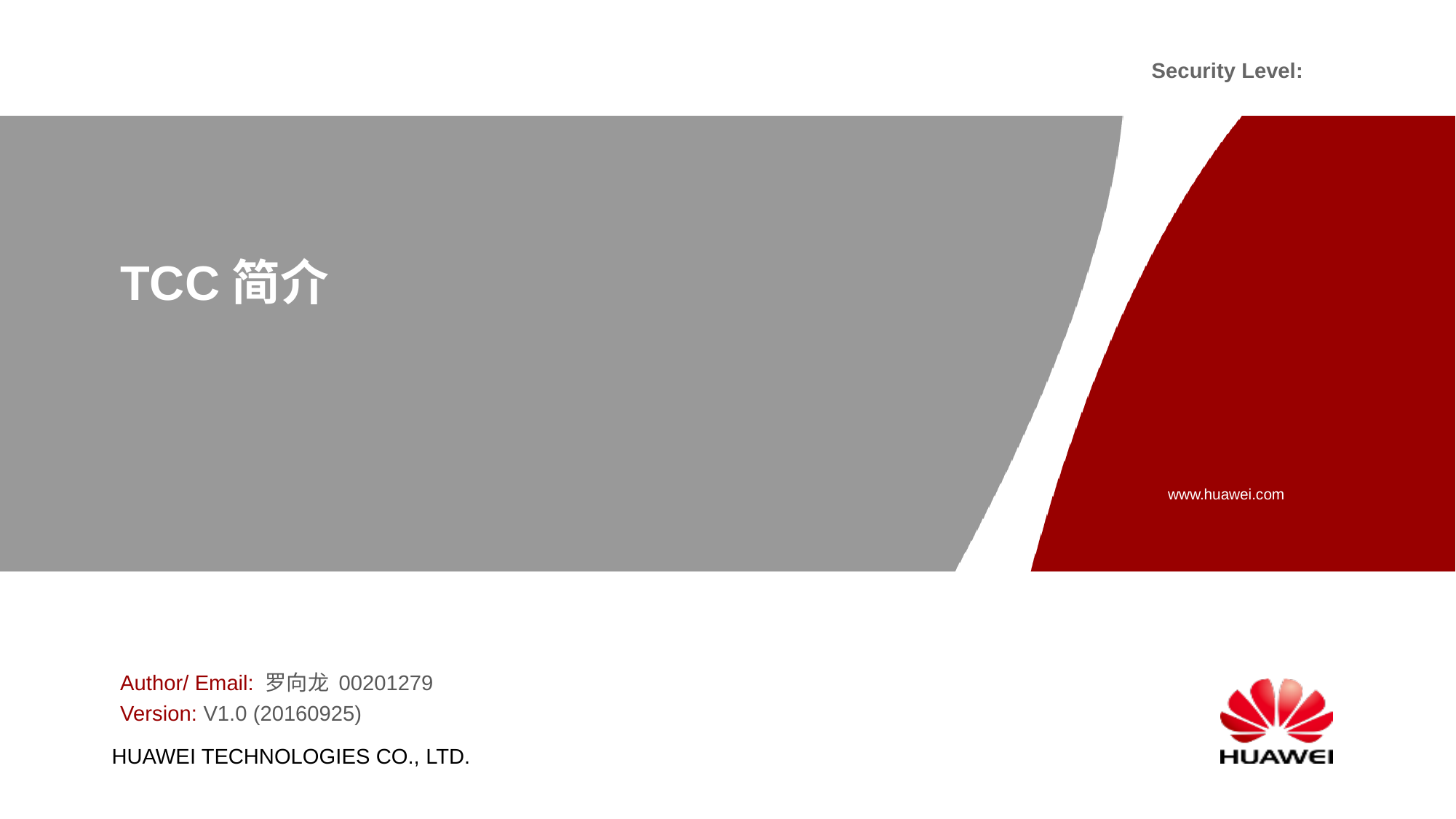

# TCC简介

Author/ Email: 罗向龙 00201279
Version: V1.0 (20160925)